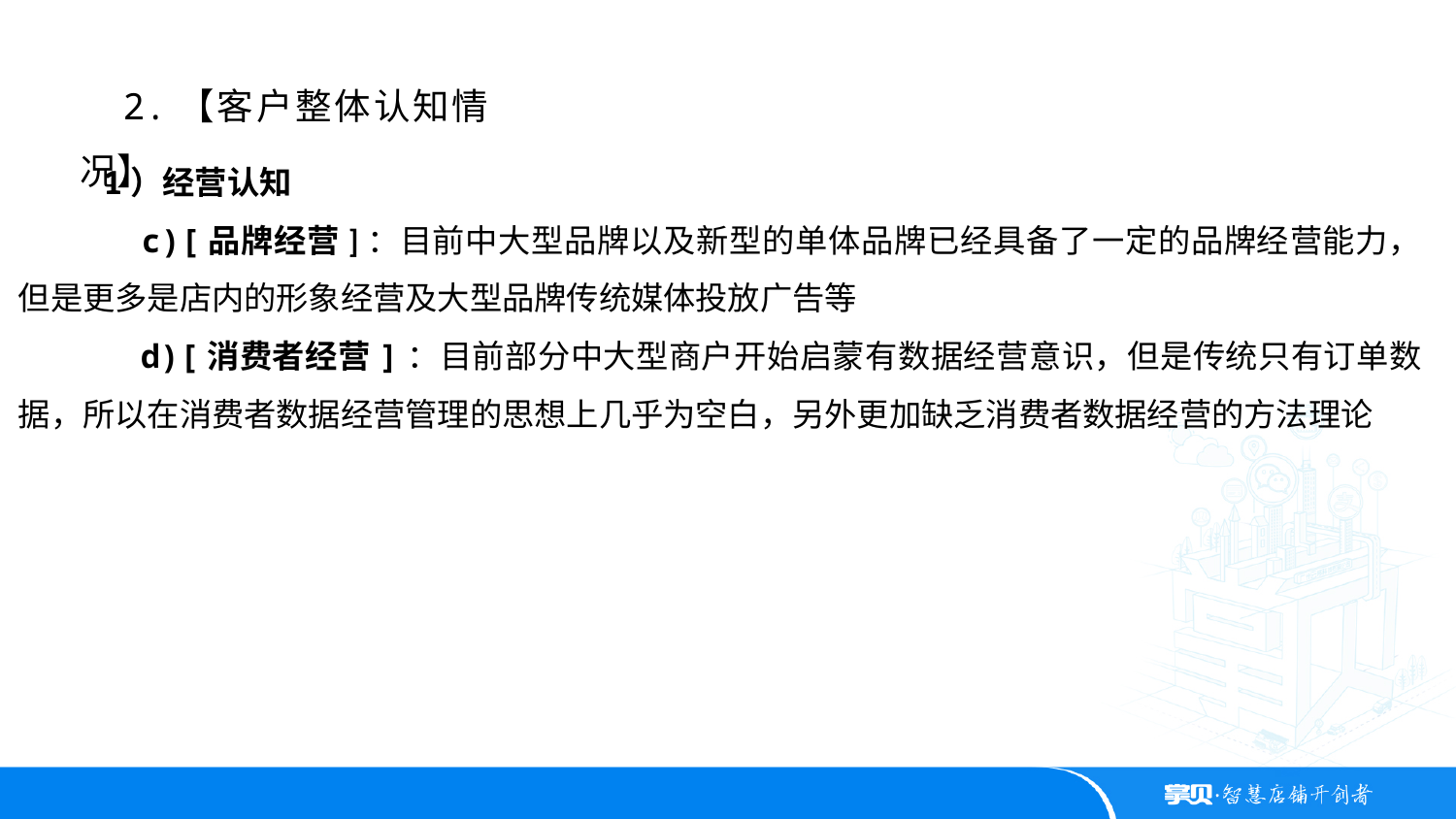

2.【客户整体认知情况】
1）经营认知
    c)[品牌经营]：目前中大型品牌以及新型的单体品牌已经具备了一定的品牌经营能力，但是更多是店内的形象经营及大型品牌传统媒体投放广告等
    d)[消费者经营]：目前部分中大型商户开始启蒙有数据经营意识，但是传统只有订单数据，所以在消费者数据经营管理的思想上几乎为空白，另外更加缺乏消费者数据经营的方法理论